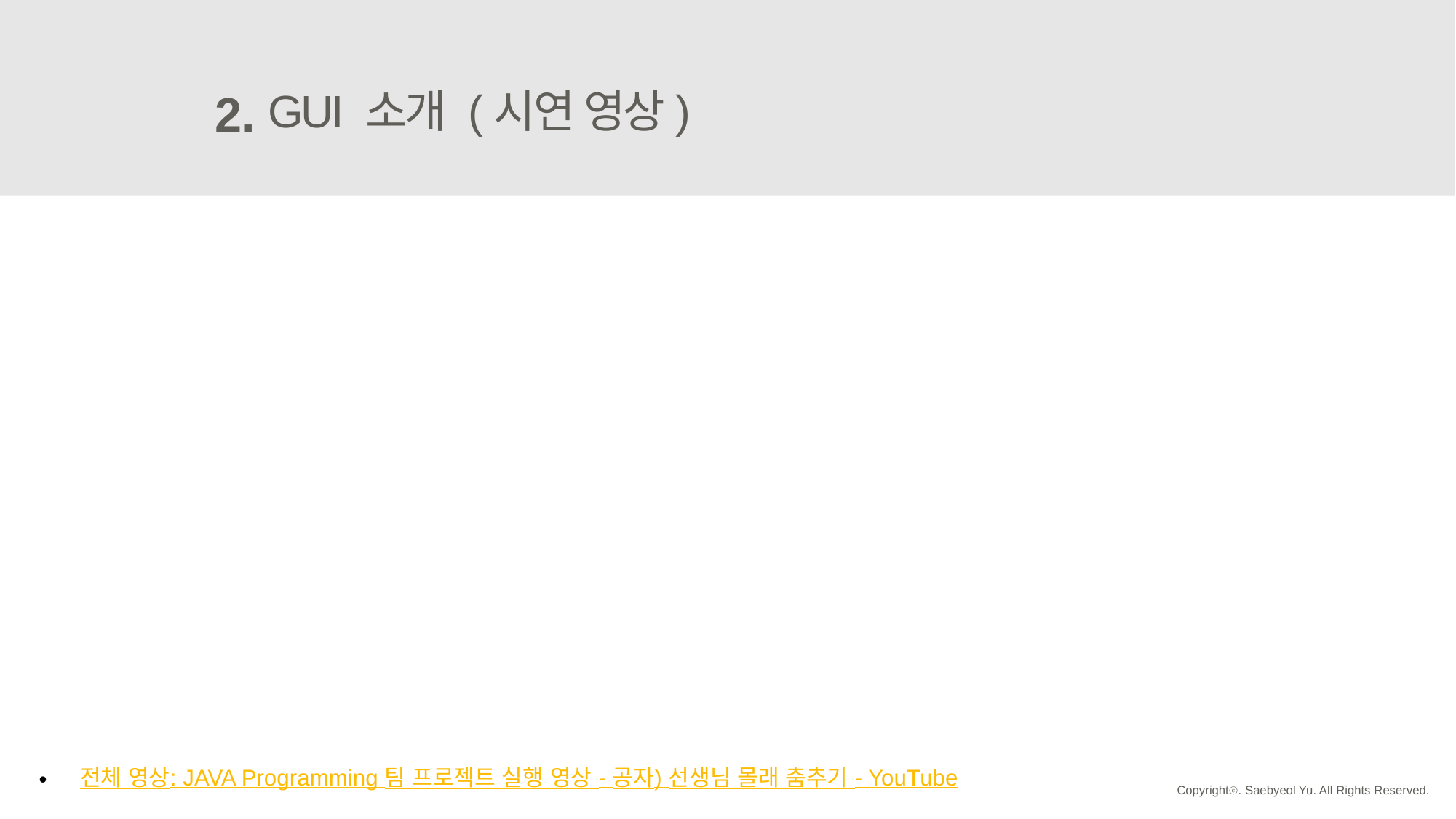

GUI 소개 (시연 영상)
2.
전체 영상: JAVA Programming 팀 프로젝트 실행 영상 - 공자) 선생님 몰래 춤추기 - YouTube